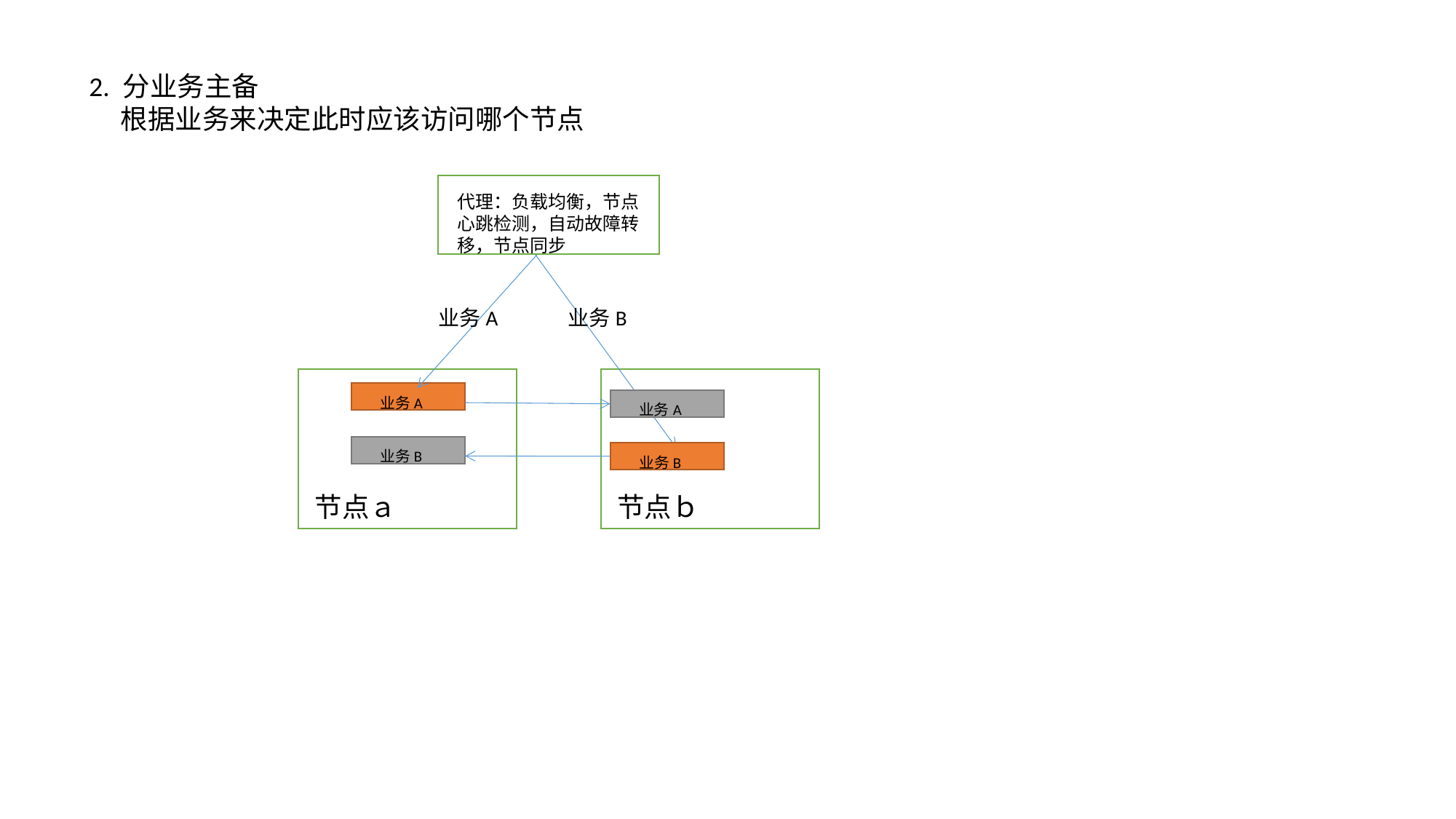

2. 分业务主备
            根据业务来决定此时应该访问哪个节点

代理：负载均衡，节点心跳检测，自动故障转移，节点同步
业务A
业务B

业务A

业务A

业务B

业务B
节点ａ
节点ｂ